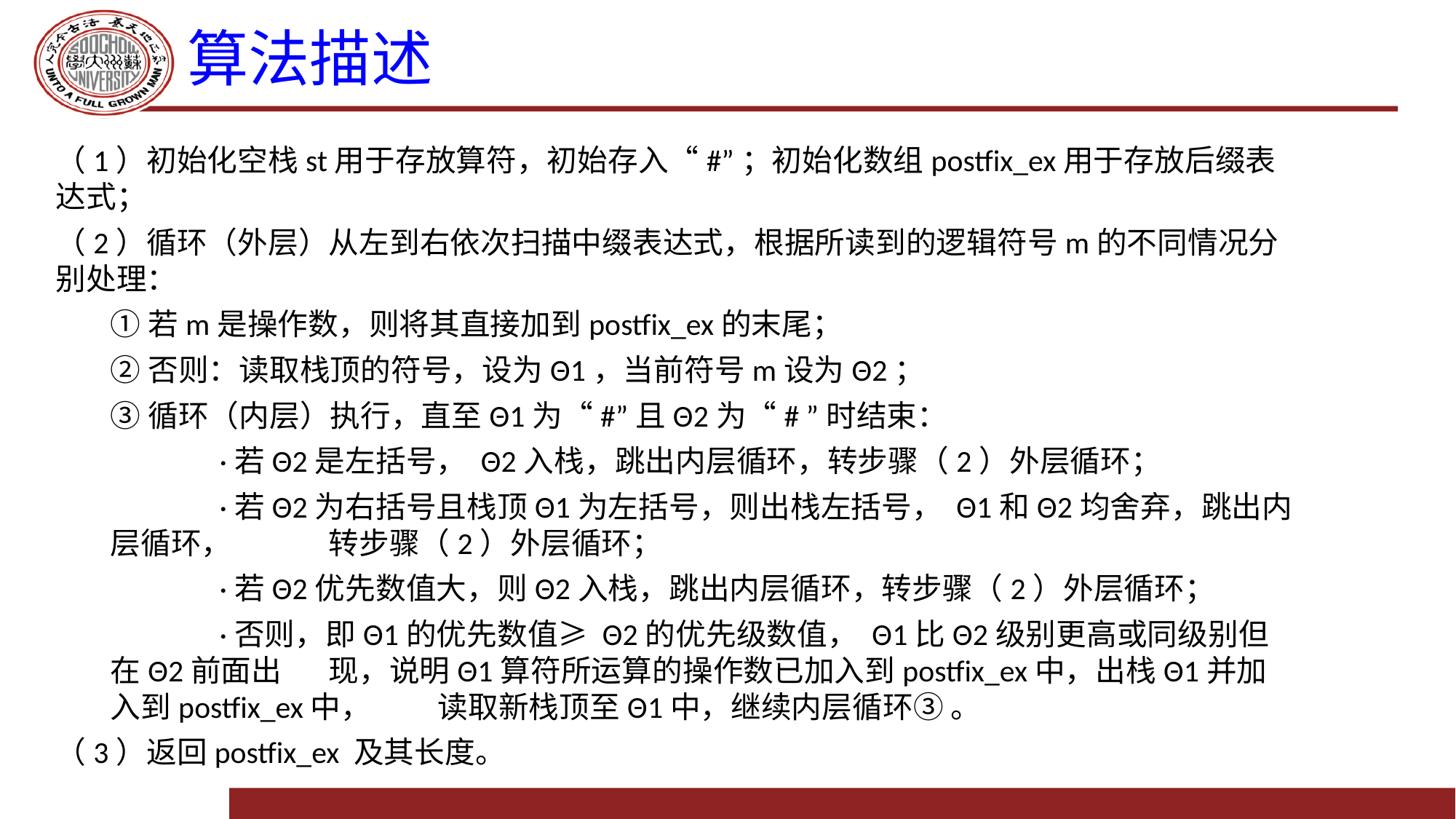

# 算法描述
（1）初始化空栈st用于存放算符，初始存入“#”；初始化数组postfix_ex用于存放后缀表达式；
（2）循环（外层）从左到右依次扫描中缀表达式，根据所读到的逻辑符号m的不同情况分别处理：
①若m是操作数，则将其直接加到postfix_ex的末尾；
②否则：读取栈顶的符号，设为Θ1，当前符号m设为Θ2；
③循环（内层）执行，直至Θ1为“#”且Θ2为“# ”时结束：
	·若Θ2是左括号， Θ2入栈，跳出内层循环，转步骤（2）外层循环；
	·若Θ2为右括号且栈顶Θ1为左括号，则出栈左括号， Θ1和Θ2均舍弃，跳出内层循环，	转步骤（2）外层循环；
	·若Θ2优先数值大，则Θ2入栈，跳出内层循环，转步骤（2）外层循环；
	·否则，即Θ1的优先数值≥ Θ2的优先级数值， Θ1比Θ2级别更高或同级别但在Θ2前面出	现，说明Θ1算符所运算的操作数已加入到postfix_ex中，出栈Θ1并加入到postfix_ex中，	读取新栈顶至Θ1中，继续内层循环③ 。
（3）返回postfix_ex 及其长度。